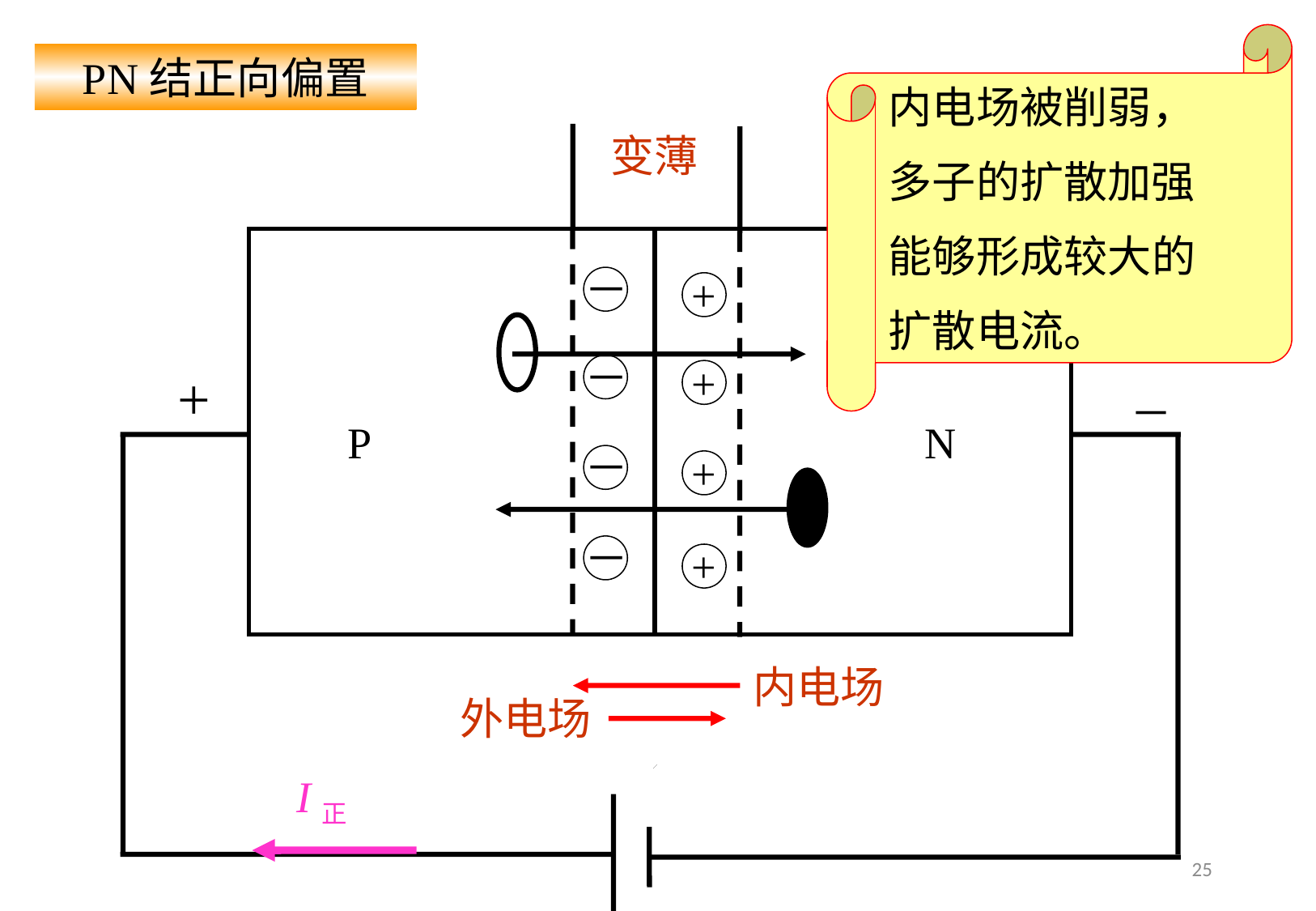

内电场被削弱，
多子的扩散加强
能够形成较大的
扩散电流。
PN结正向偏置
变薄

－

－

－

－

+

+

+

+

+
N
P

_
内电场

外电场

I正

25